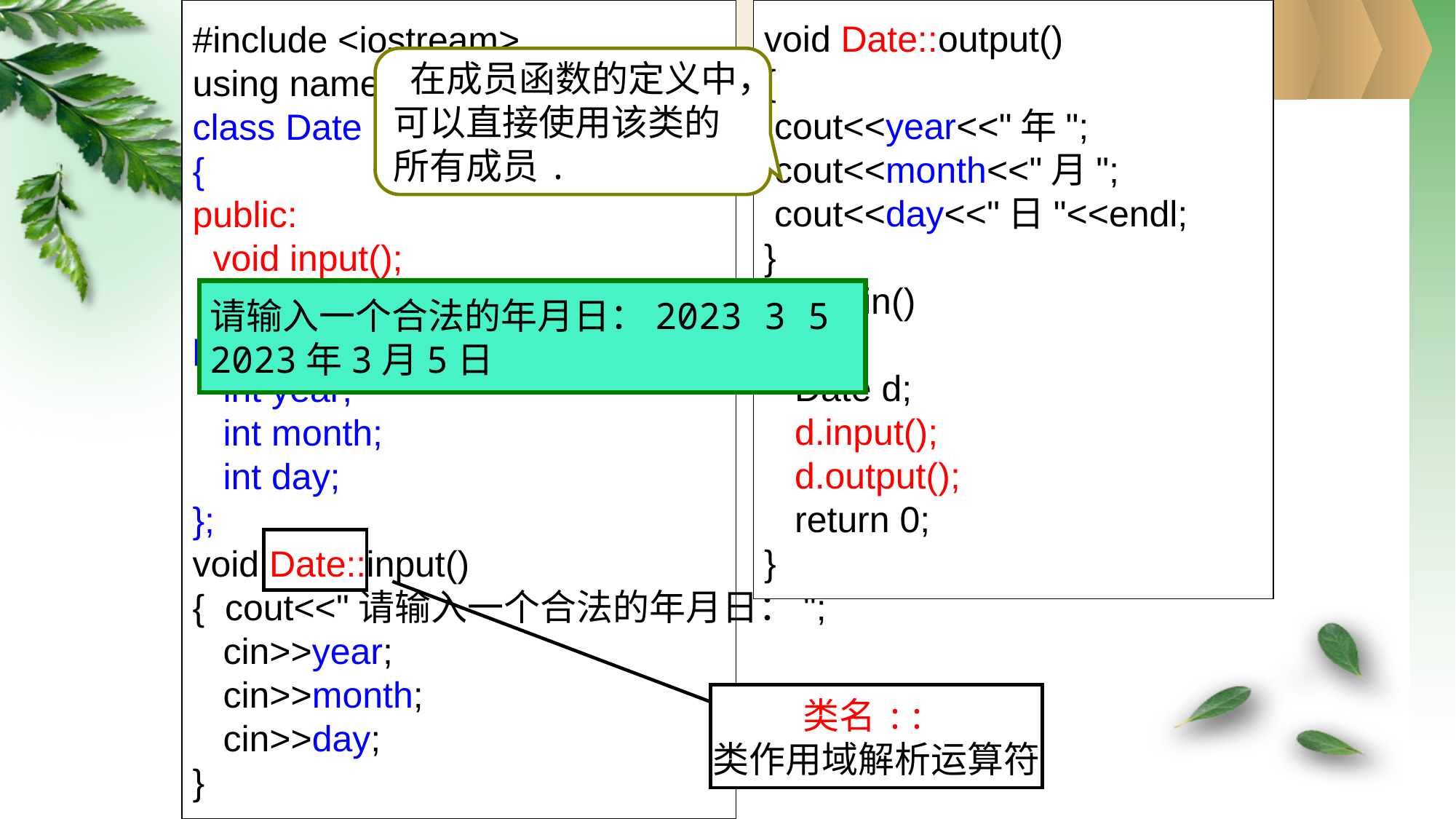

#include <iostream>
using namespace std;
class Date
{
public:
  void input();
  void output();
private:
   int year;
   int month;
   int day;
};
void Date::input()
{  cout<<"请输入一个合法的年月日：";
   cin>>year;
   cin>>month;
   cin>>day;
}
void Date::output()
{
 cout<<year<<"年";
 cout<<month<<"月";
 cout<<day<<"日"<<endl;
}
int main()
{
   Date d;
   d.input();
   d.output();
   return 0;
}
 在成员函数的定义中，可以直接使用该类的所有成员.
请输入一个合法的年月日：2023 3 5
2023年3月5日

类名::
类作用域解析运算符